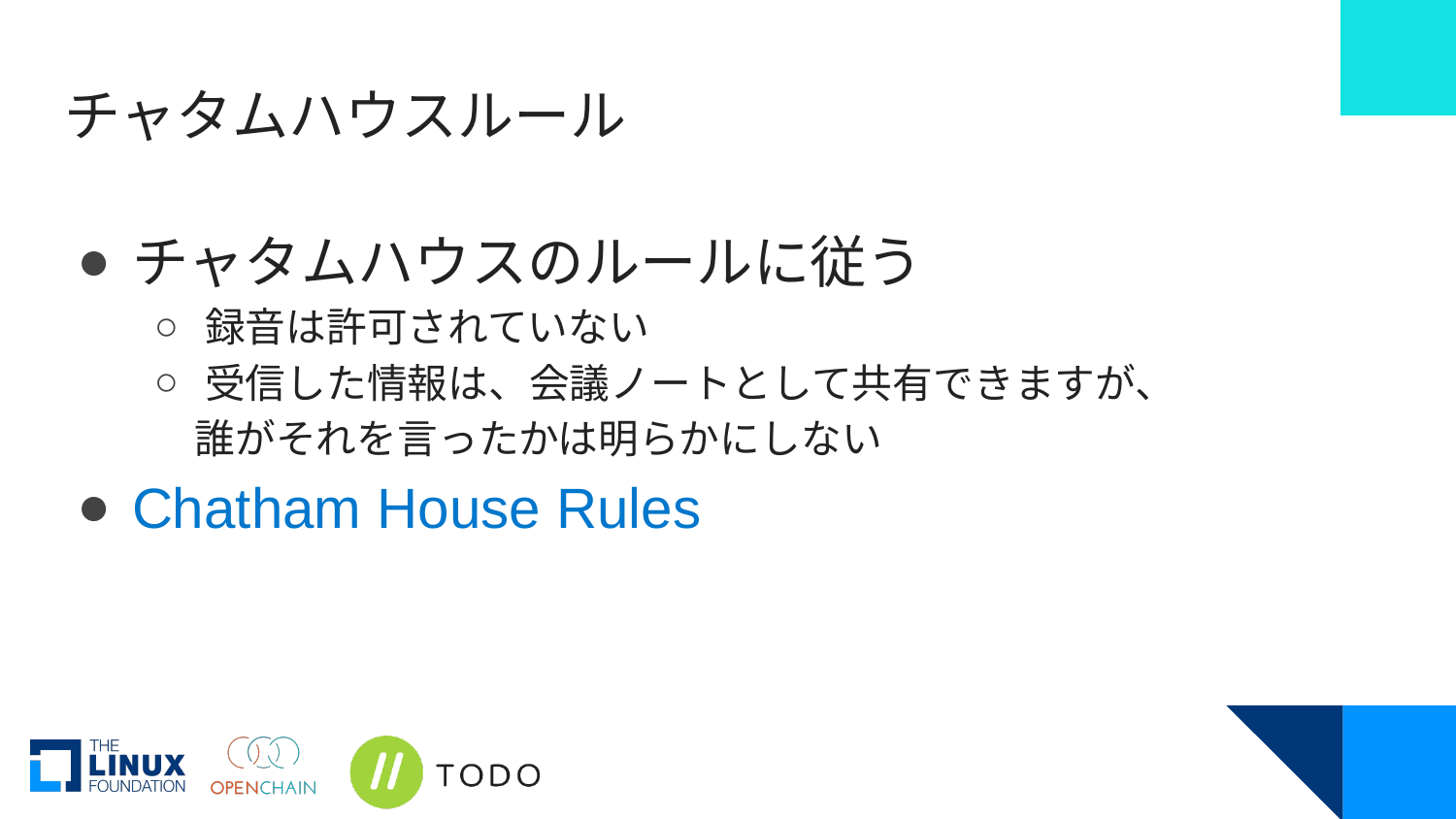

# チャタムハウスルール
チャタムハウスのルールに従う
録音は許可されていない
受信した情報は、会議ノートとして共有できますが、
　誰がそれを言ったかは明らかにしない
Chatham House Rules